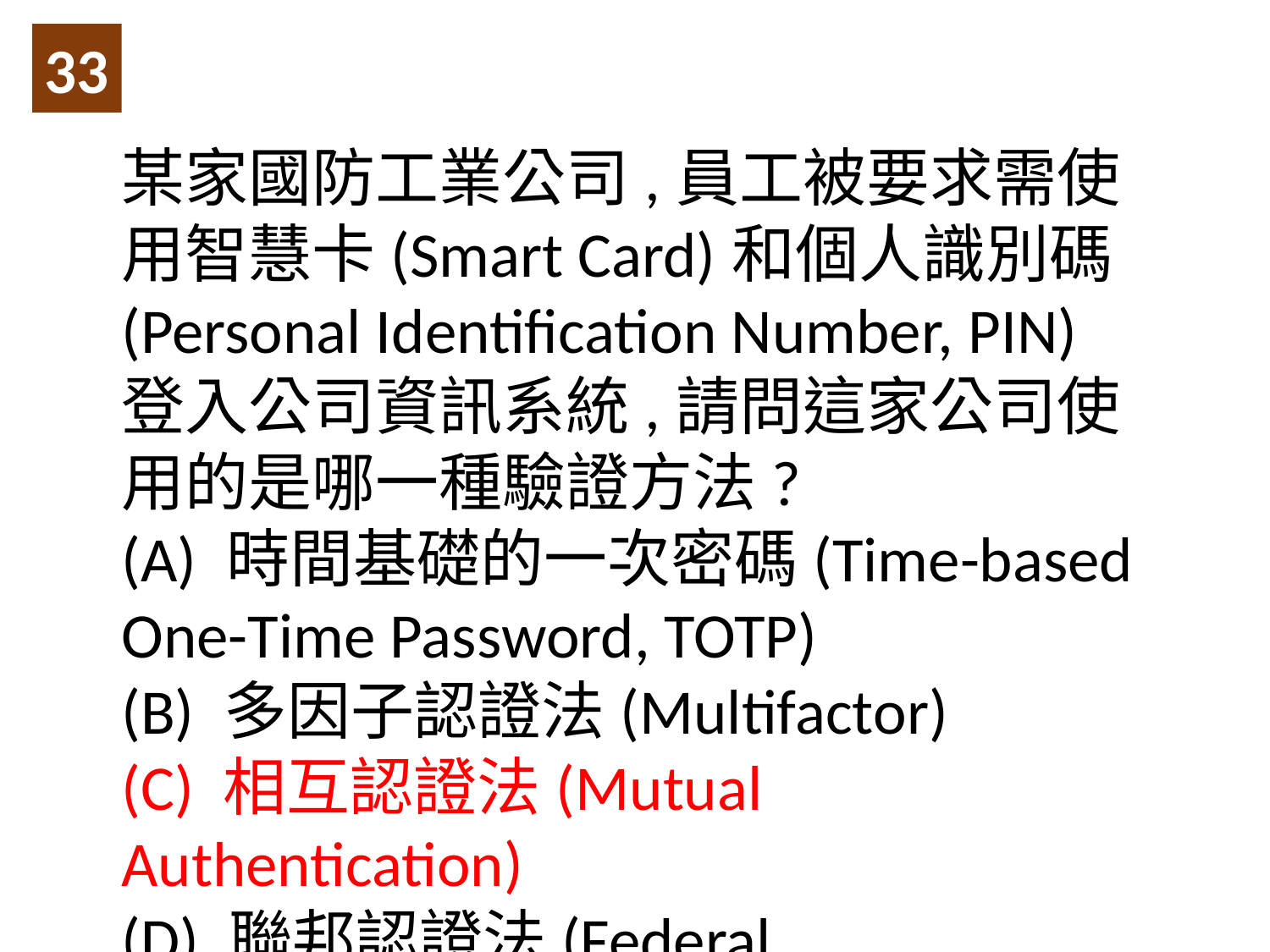

33
某家國防工業公司,員工被要求需使用智慧卡(Smart Card)和個人識別碼(Personal Identification Number, PIN)登入公司資訊系統,請問這家公司使用的是哪一種驗證方法?
(A) 時間基礎的一次密碼(Time-based One-Time Password, TOTP)
(B) 多因子認證法(Multifactor)
(C) 相互認證法(Mutual Authentication)
(D) 聯邦認證法(Federal Authentication)